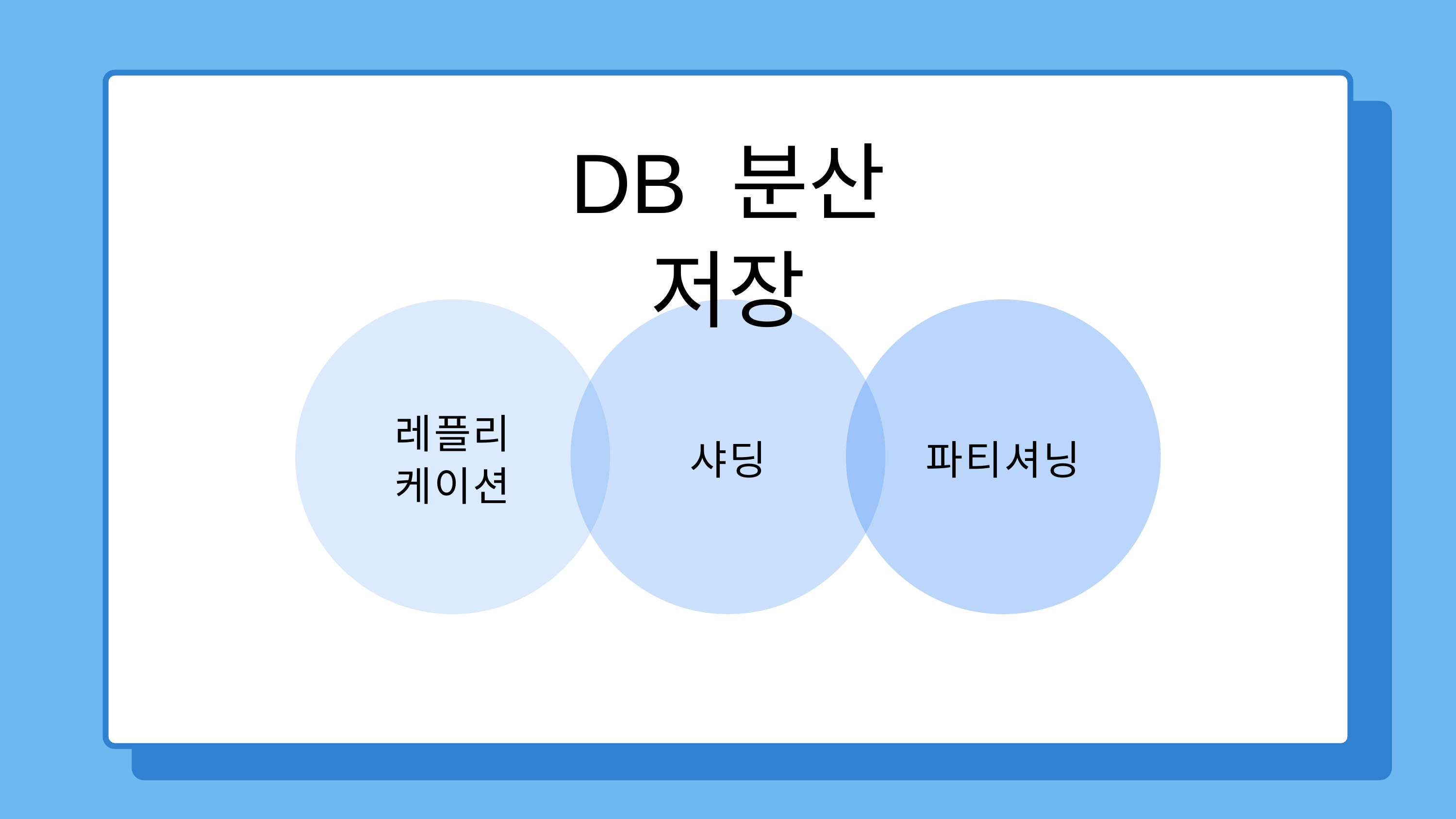

DB 분산 저장

레플리
케이션
샤딩
파티셔닝